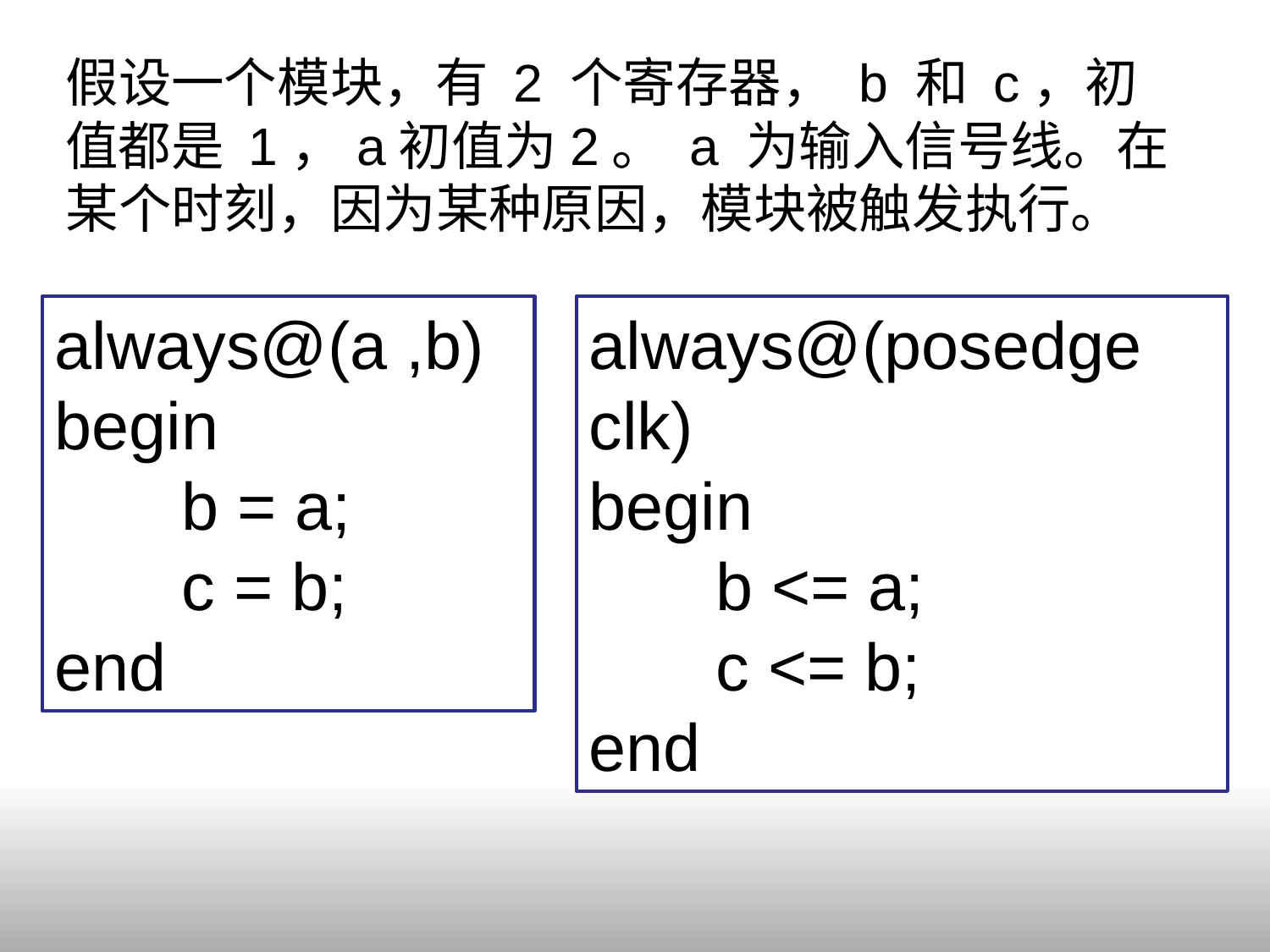

假设一个模块，有 2 个寄存器， b 和 c，初值都是 1，a初值为2。 a 为输入信号线。在某个时刻，因为某种原因，模块被触发执行。
always@(a ,b)
begin
	b = a;
	c = b;
end
always@(posedge clk)
begin
	b <= a;
	c <= b;
end